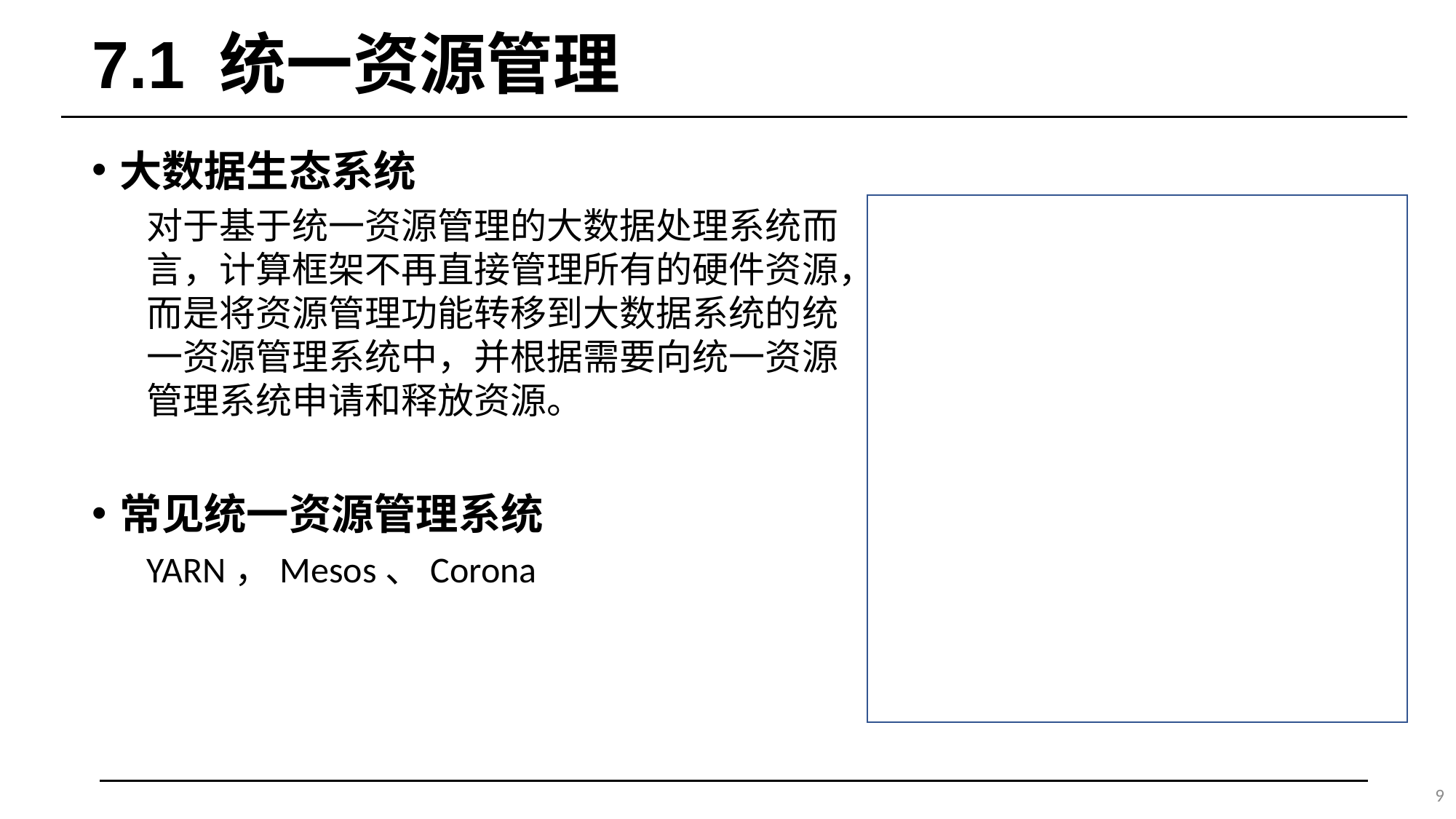

# 7.1 统一资源管理
大数据生态系统
对于基于统一资源管理的大数据处理系统而言，计算框架不再直接管理所有的硬件资源，而是将资源管理功能转移到大数据系统的统一资源管理系统中，并根据需要向统一资源管理系统申请和释放资源。

常见统一资源管理系统
YARN，Mesos、Corona

9